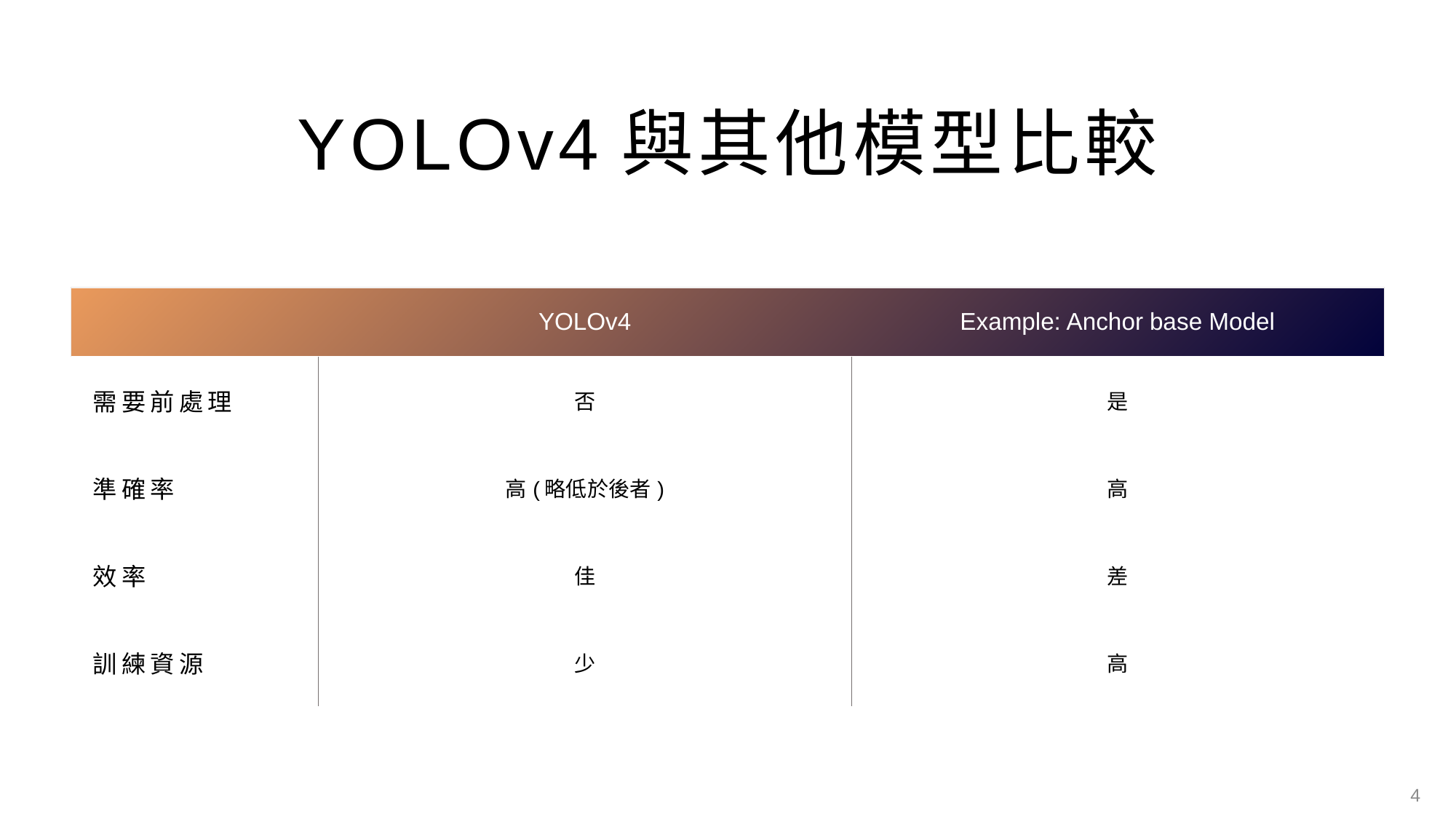

# YOLOv4與其他模型比較
|  | YOLOv4 | Example: Anchor base Model |
| --- | --- | --- |
| 需要前處理 | 否 | 是 |
| 準確率 | 高(略低於後者) | 高 |
| 效率 | 佳 | 差 |
| 訓練資源 | 少 | 高 |

4